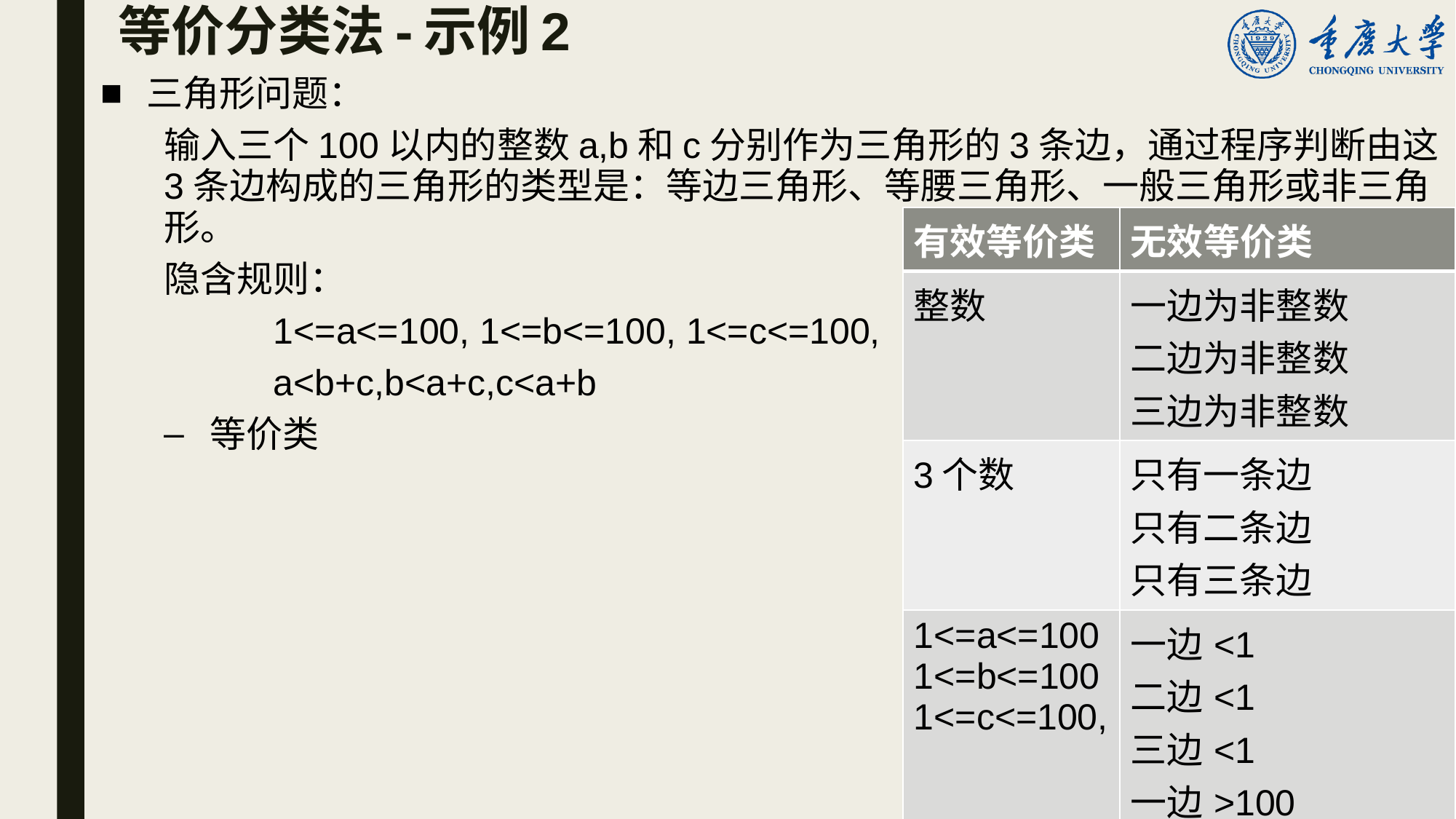

# 等价分类法-示例2
三角形问题：
输入三个100以内的整数a,b和c分别作为三角形的3条边，通过程序判断由这3条边构成的三角形的类型是：等边三角形、等腰三角形、一般三角形或非三角形。
隐含规则：
	1<=a<=100, 1<=b<=100, 1<=c<=100,
	a<b+c,b<a+c,c<a+b
等价类

| 有效等价类 | 无效等价类 |
| --- | --- |
| 整数 | 一边为非整数 二边为非整数 三边为非整数 |
| 3个数 | 只有一条边 只有二条边 只有三条边 |
| 1<=a<=100 1<=b<=100 1<=c<=100, | 一边<1 二边<1 三边<1 一边>100 二边>100 三边>100 |